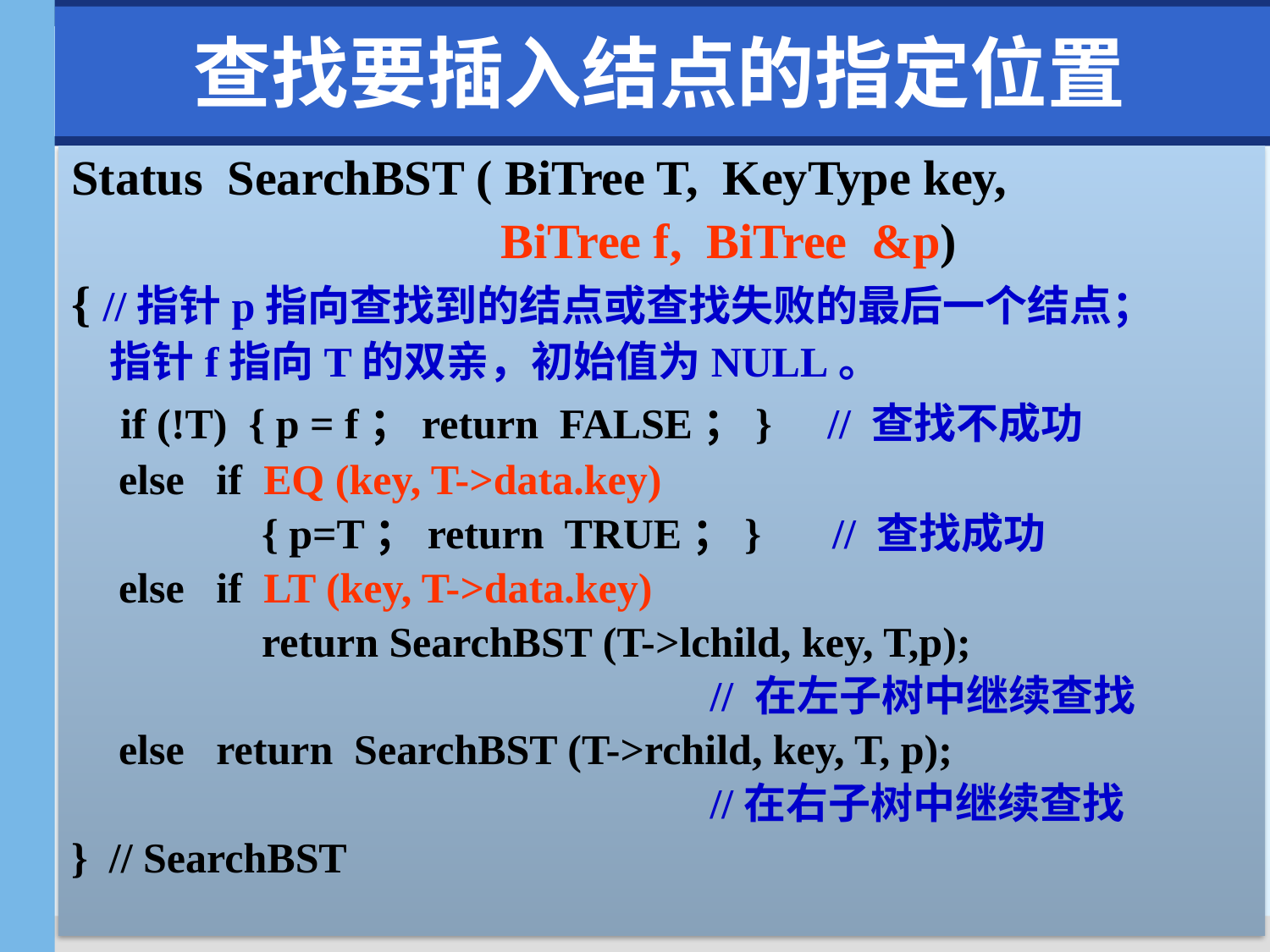

# 查找要插入结点的指定位置
Status  SearchBST ( BiTree T,  KeyType key,
                                   BiTree f,  BiTree  &p)
{ //指针p指向查找到的结点或查找失败的最后一个结点；
   指针f指向T的双亲，初始值为NULL。
    if (!T)  { p = f；return  FALSE；}     // 查找不成功
    else   if  EQ (key, T->data.key)
                  { p=T；return  TRUE；}      // 查找成功
    else   if  LT (key, T->data.key)
                  return SearchBST (T->lchild, key, T,p);
                                                      // 在左子树中继续查找
    else   return  SearchBST (T->rchild, key, T, p);
                                                      //在右子树中继续查找
}  // SearchBST